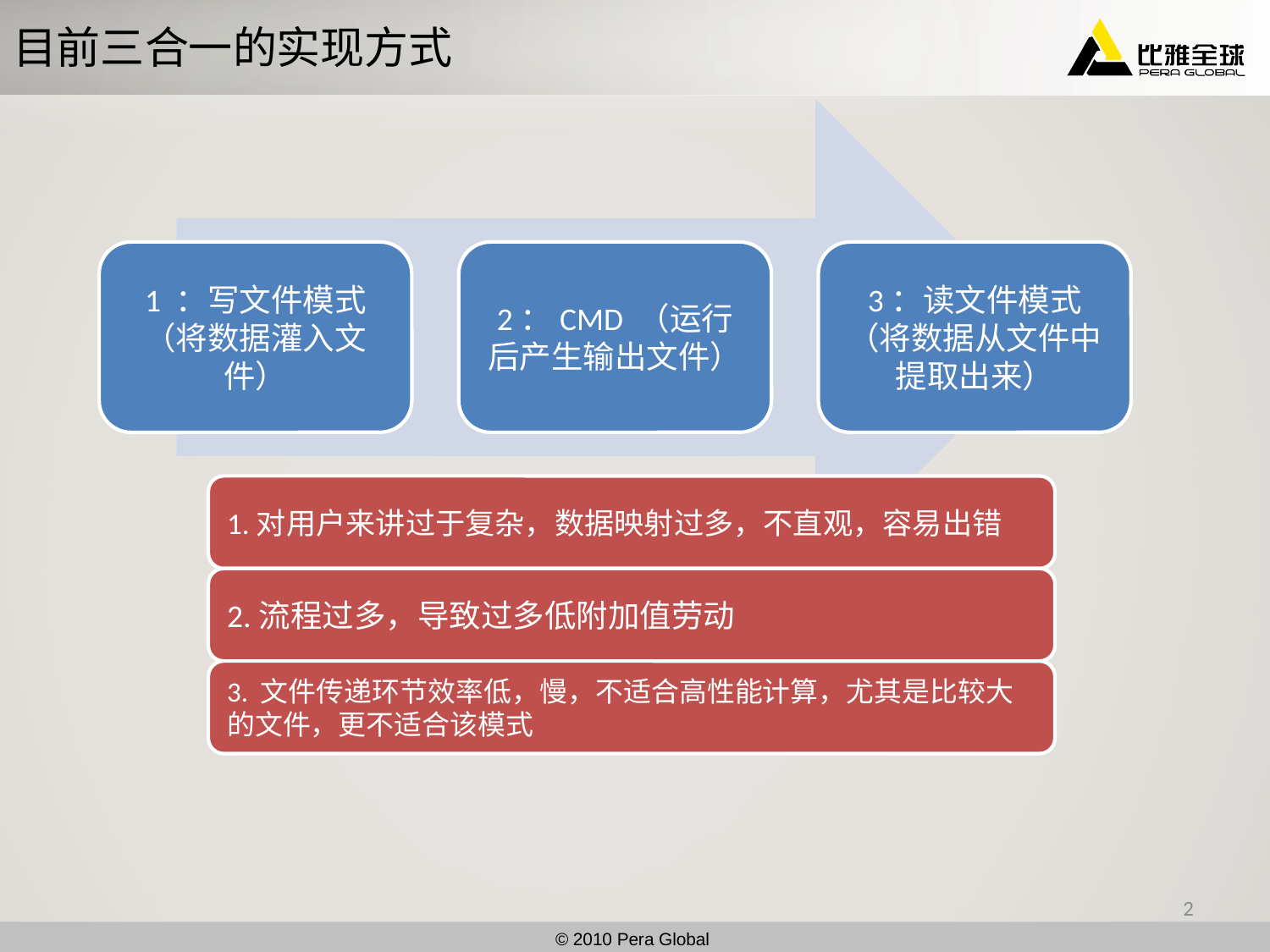

# 目前三合一的实现方式
1 ：写文件模式（将数据灌入文件）
2：CMD （运行后产生输出文件）
3：读文件模式（将数据从文件中提取出来）
1.对用户来讲过于复杂，数据映射过多，不直观，容易出错
3. 文件传递环节效率低，慢，不适合高性能计算，尤其是比较大的文件，更不适合该模式
2.流程过多，导致过多低附加值劳动
2